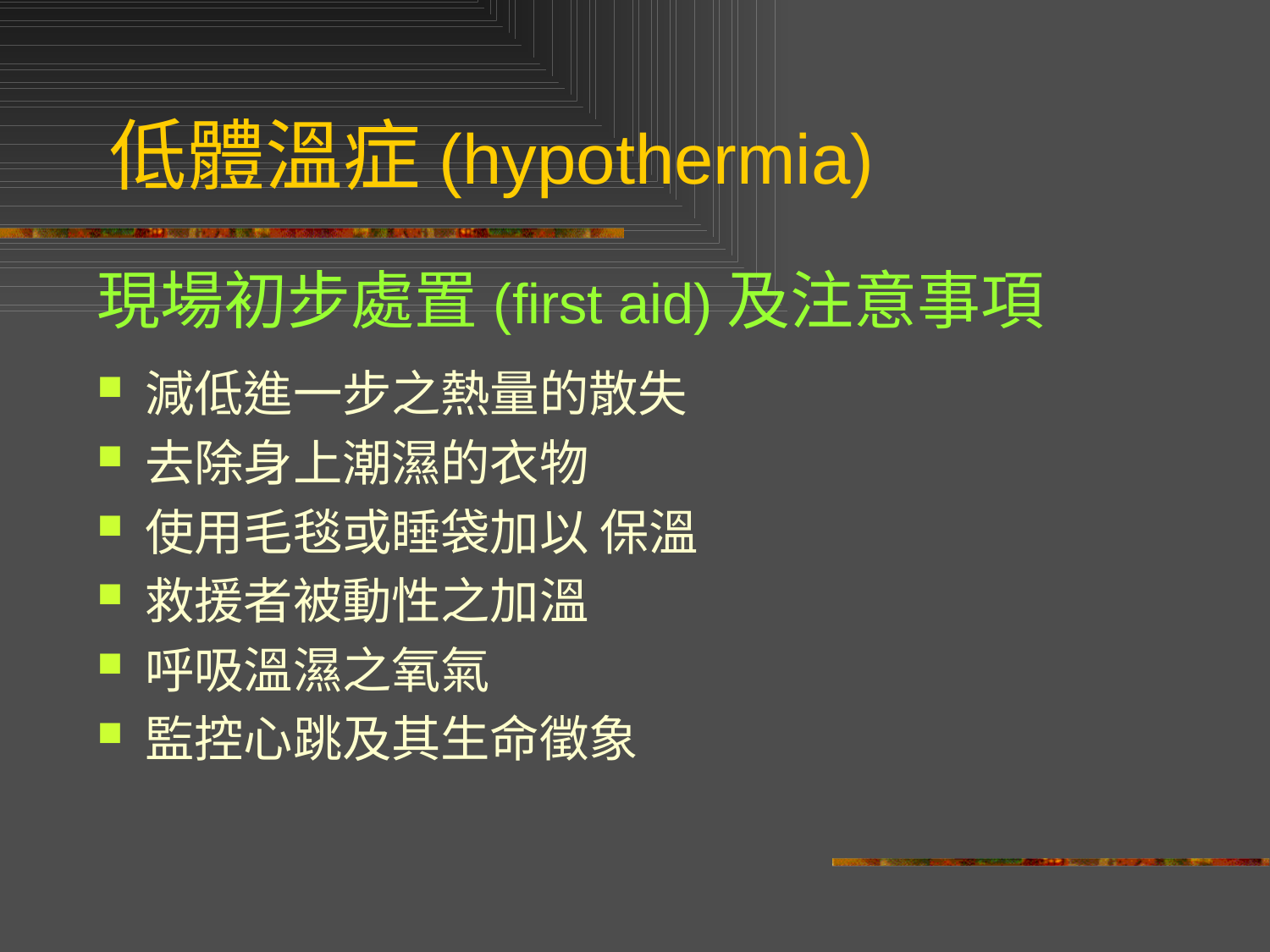

低體溫症(hypothermia)
現場初步處置(first aid)及注意事項
減低進一步之熱量的散失
去除身上潮濕的衣物
使用毛毯或睡袋加以 保溫
救援者被動性之加溫
呼吸溫濕之氧氣
監控心跳及其生命徵象